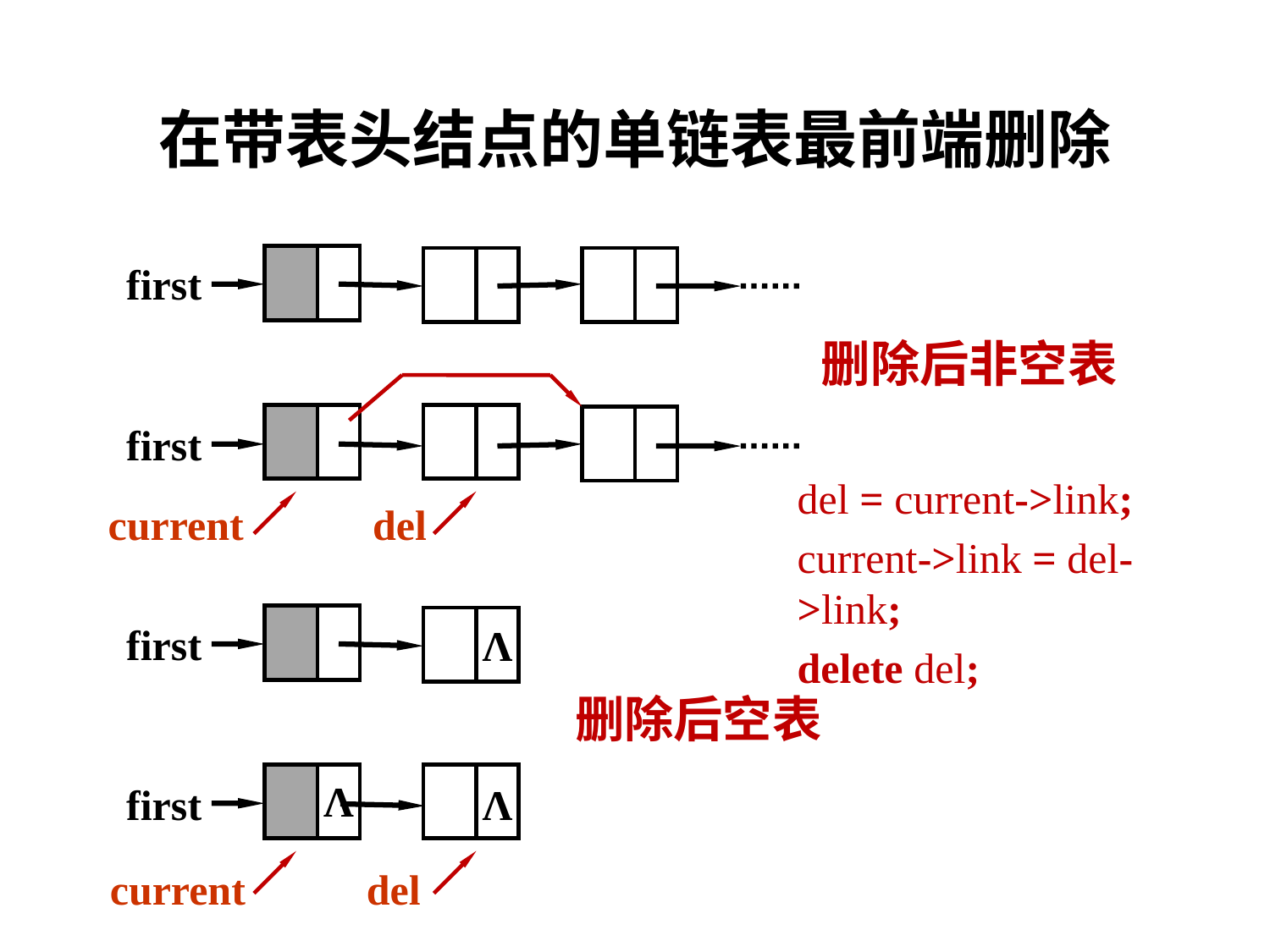

# 在带表头结点的单链表最前端删除

first

删除后非空表

first

del = current->link;
current->link = del->link;
delete del;

del
current

Λ
first

删除后空表

Λ
first
Λ

current
del